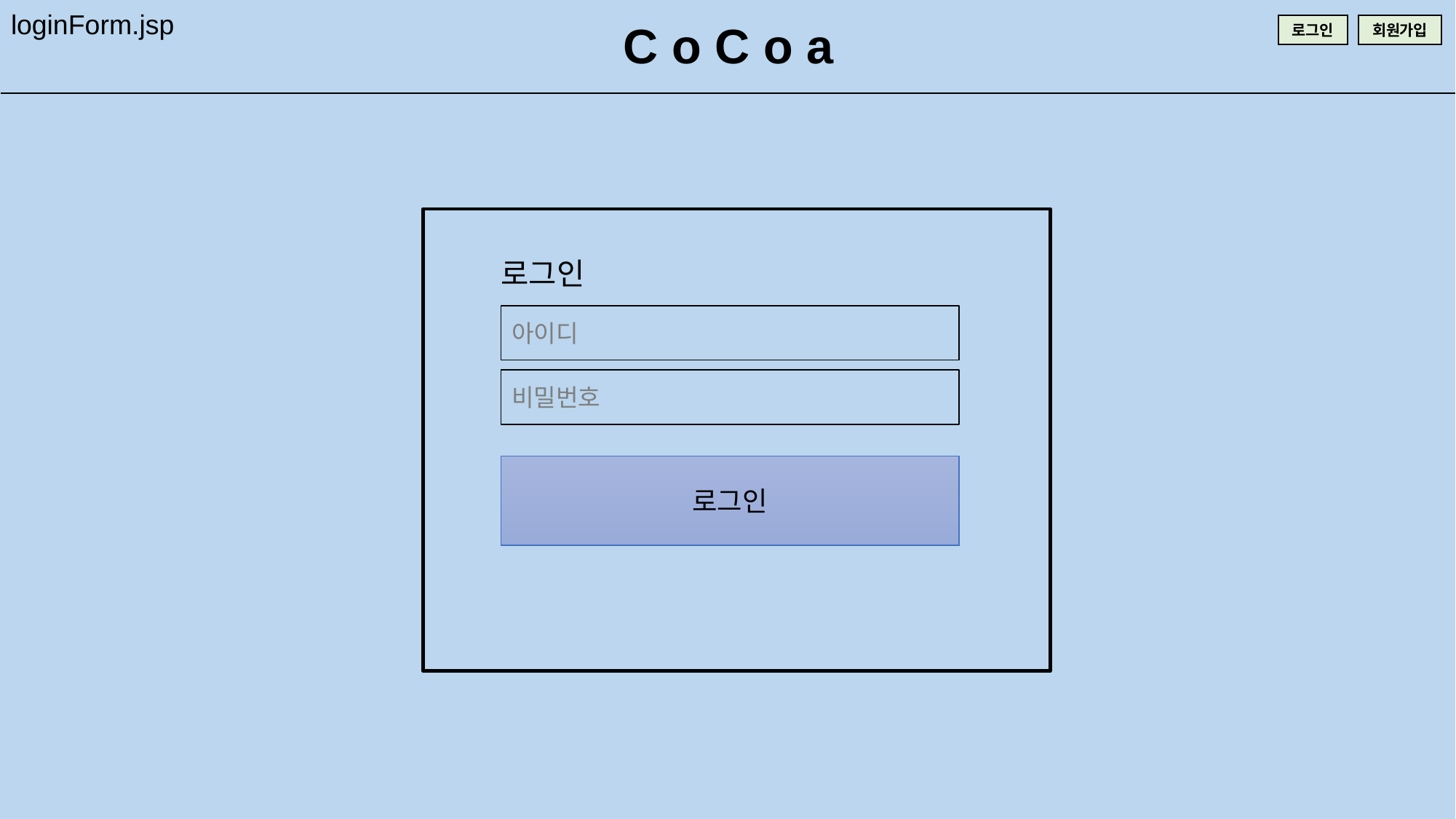

loginForm.jsp
C o C o a
회원가입
로그인

로그인
아이디
비밀번호
로그인